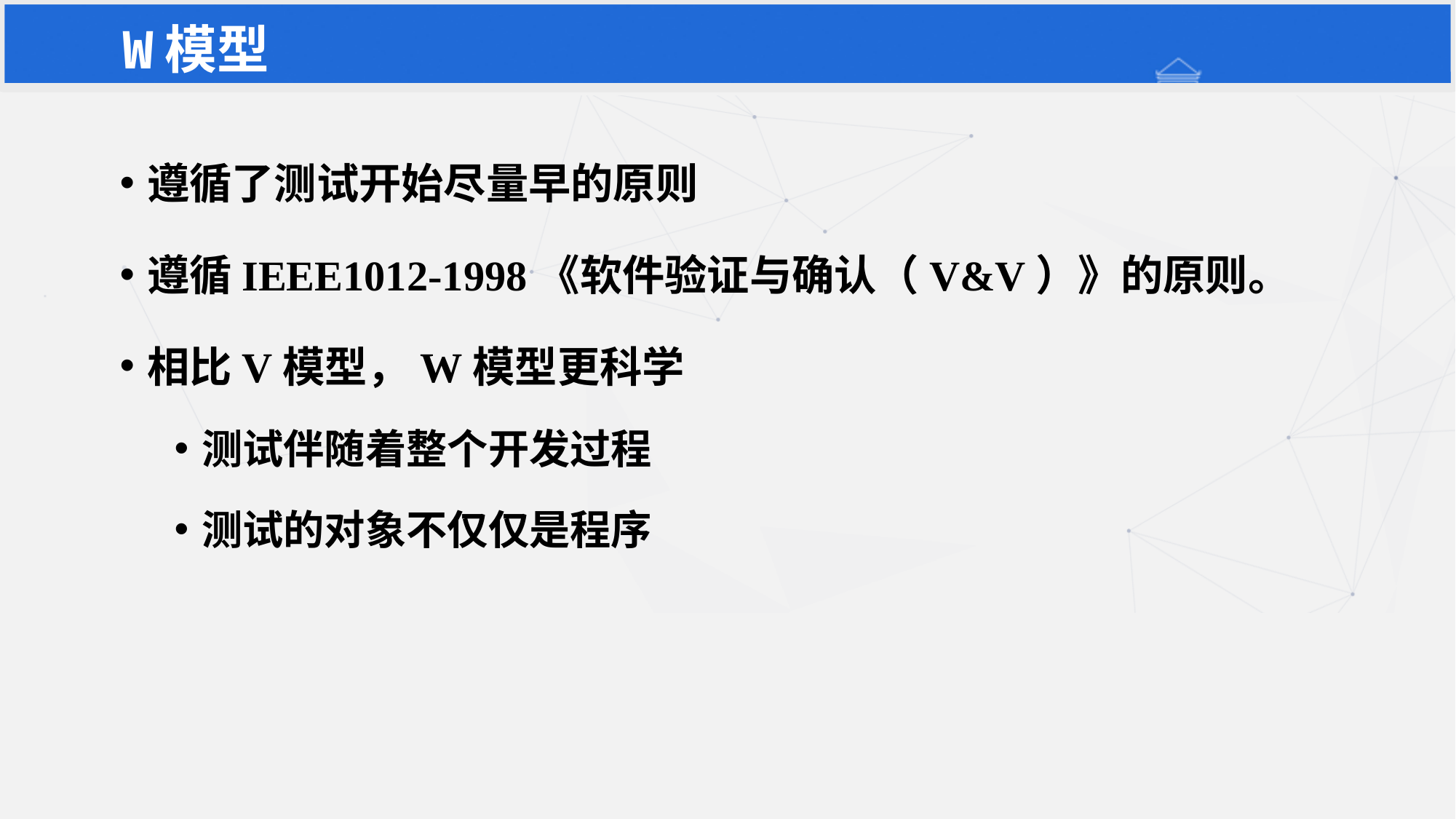

# W模型
遵循了测试开始尽量早的原则
遵循IEEE1012-1998《软件验证与确认（V&V）》的原则。
相比V模型，W模型更科学
测试伴随着整个开发过程
测试的对象不仅仅是程序